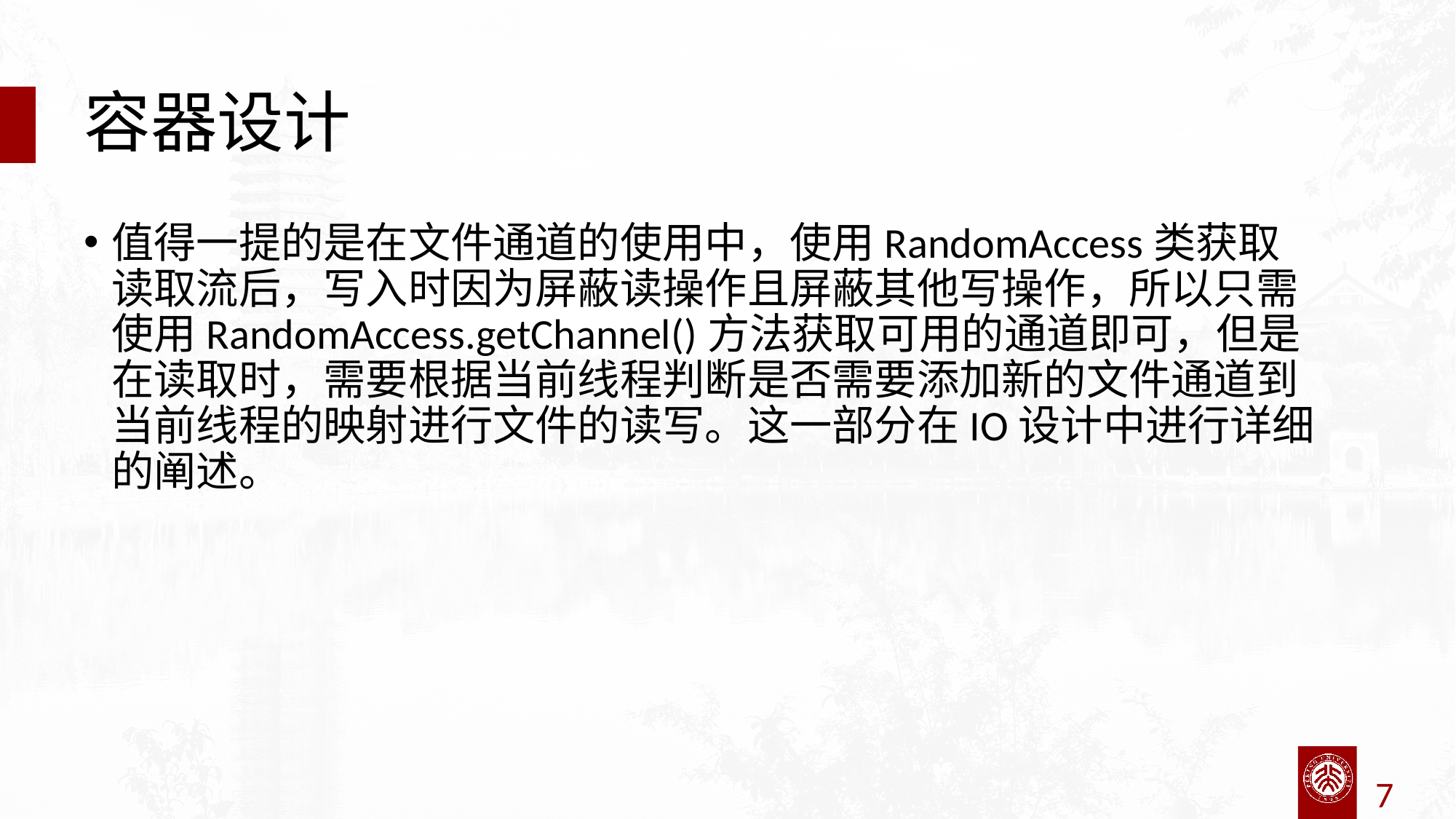

# 容器设计
值得一提的是在文件通道的使用中，使用RandomAccess类获取读取流后，写入时因为屏蔽读操作且屏蔽其他写操作，所以只需使用RandomAccess.getChannel()方法获取可用的通道即可，但是在读取时，需要根据当前线程判断是否需要添加新的文件通道到当前线程的映射进行文件的读写。这一部分在IO设计中进行详细的阐述。
7